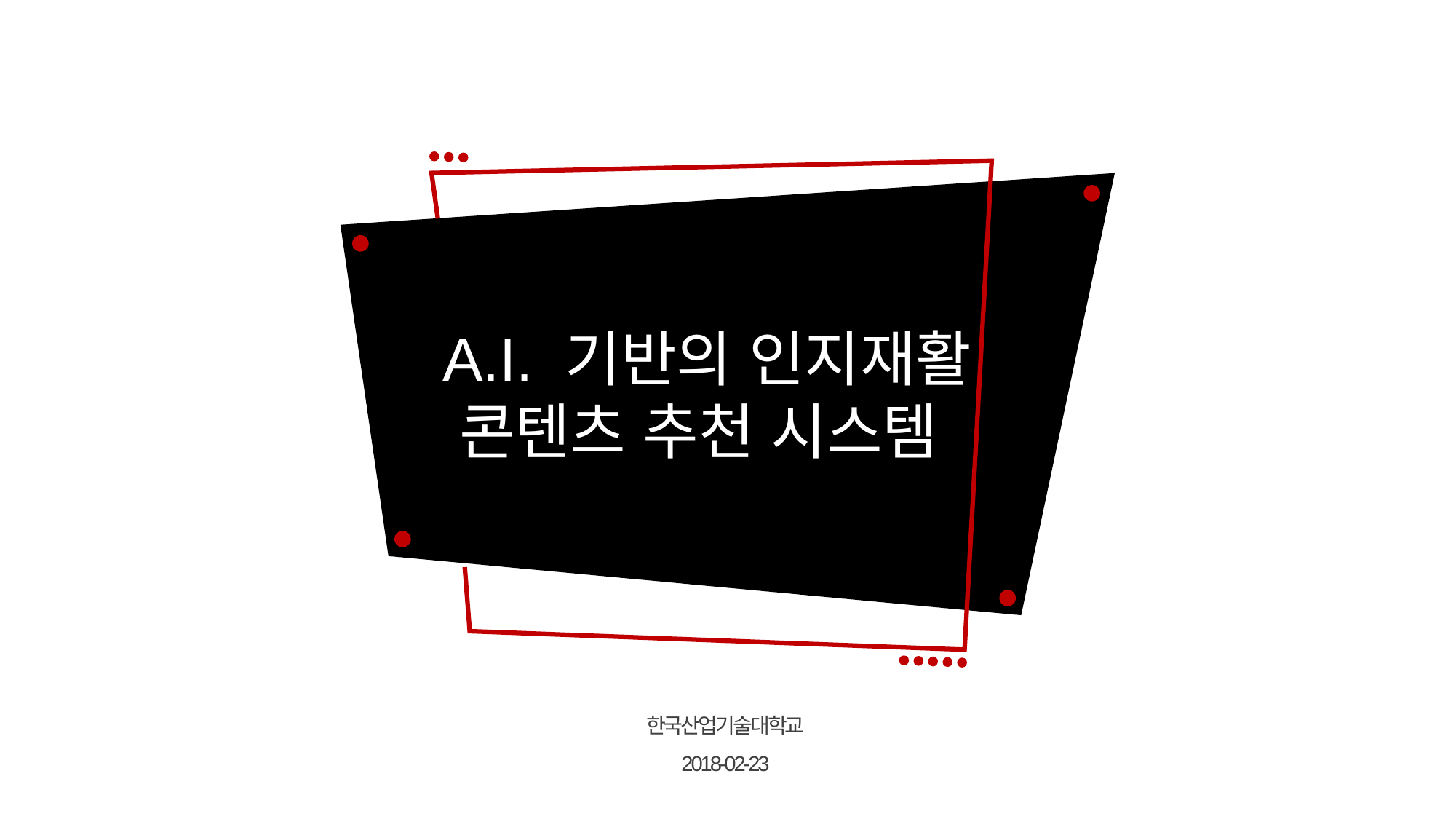

A.I. 기반의 인지재활
콘텐츠 추천 시스템
한국산업기술대학교
2018-02-23